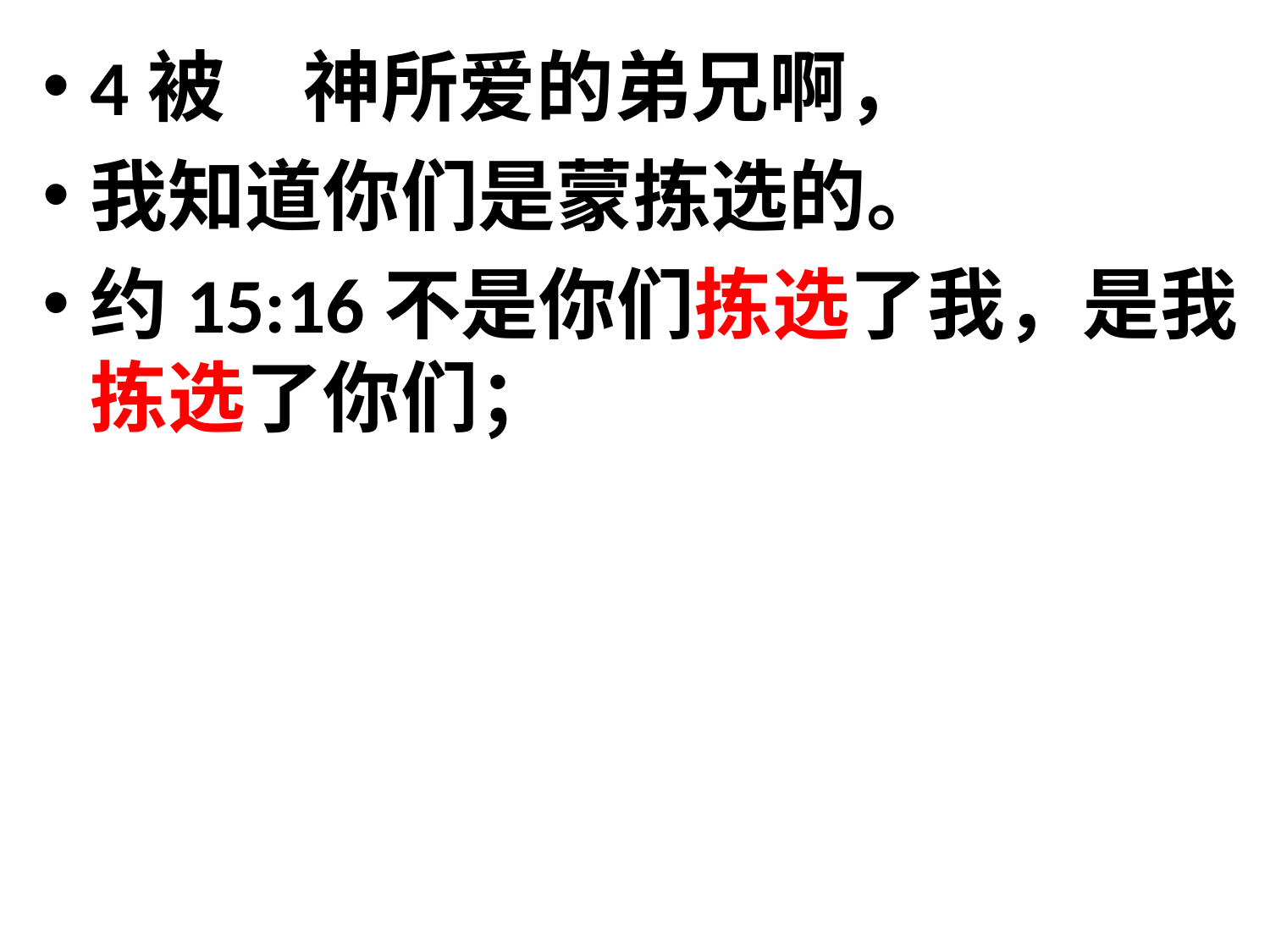

4被　神所爱的弟兄啊，
我知道你们是蒙拣选的。
约15:16不是你们拣选了我，是我拣选了你们；